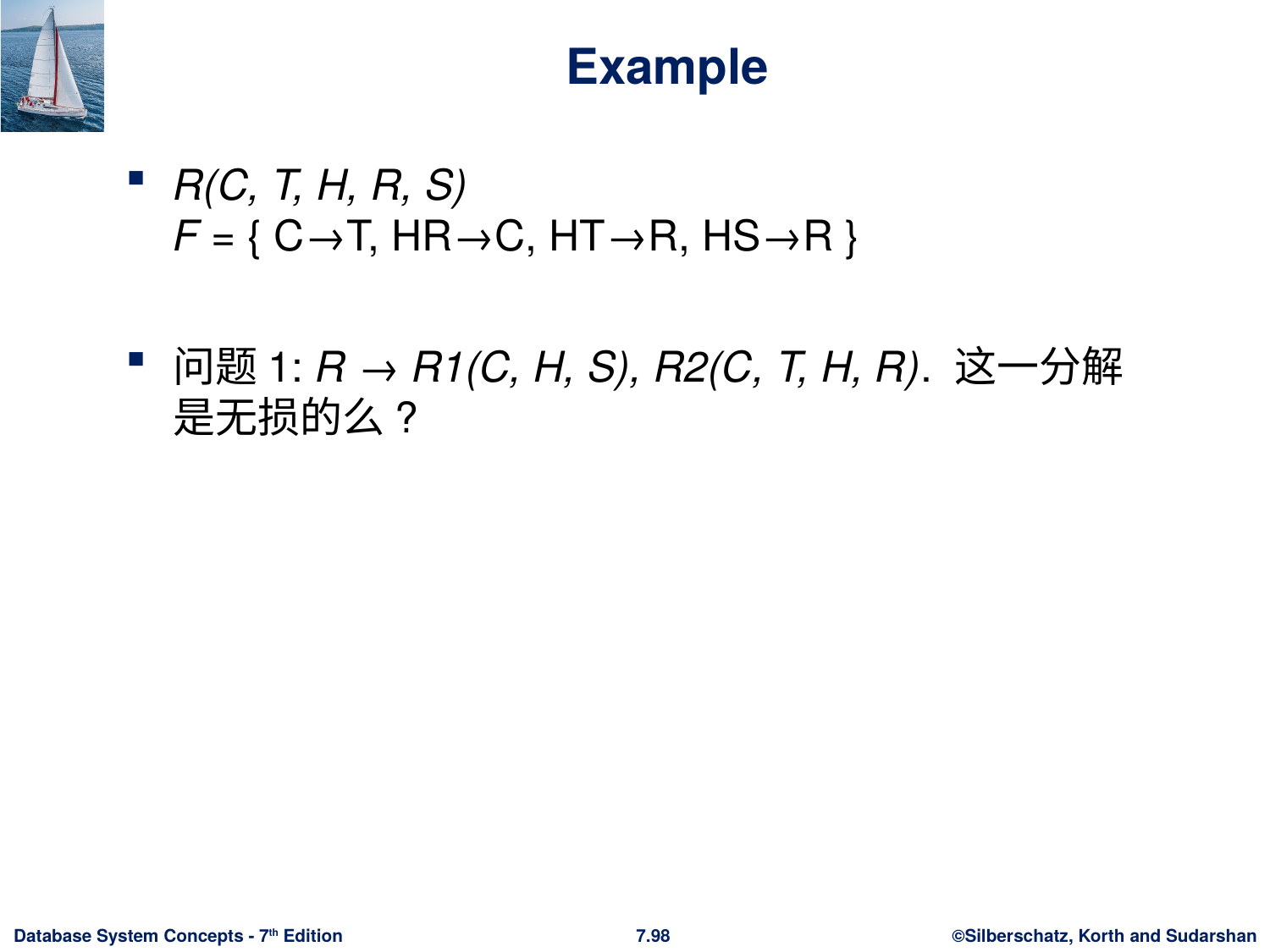

# Example
R(C, T, H, R, S)
F = { C→T, HR→C, HT→R, HS→R }

问题1: R → R1(C, H, S), R2(C, T, H, R). 这一分解是无损的么?